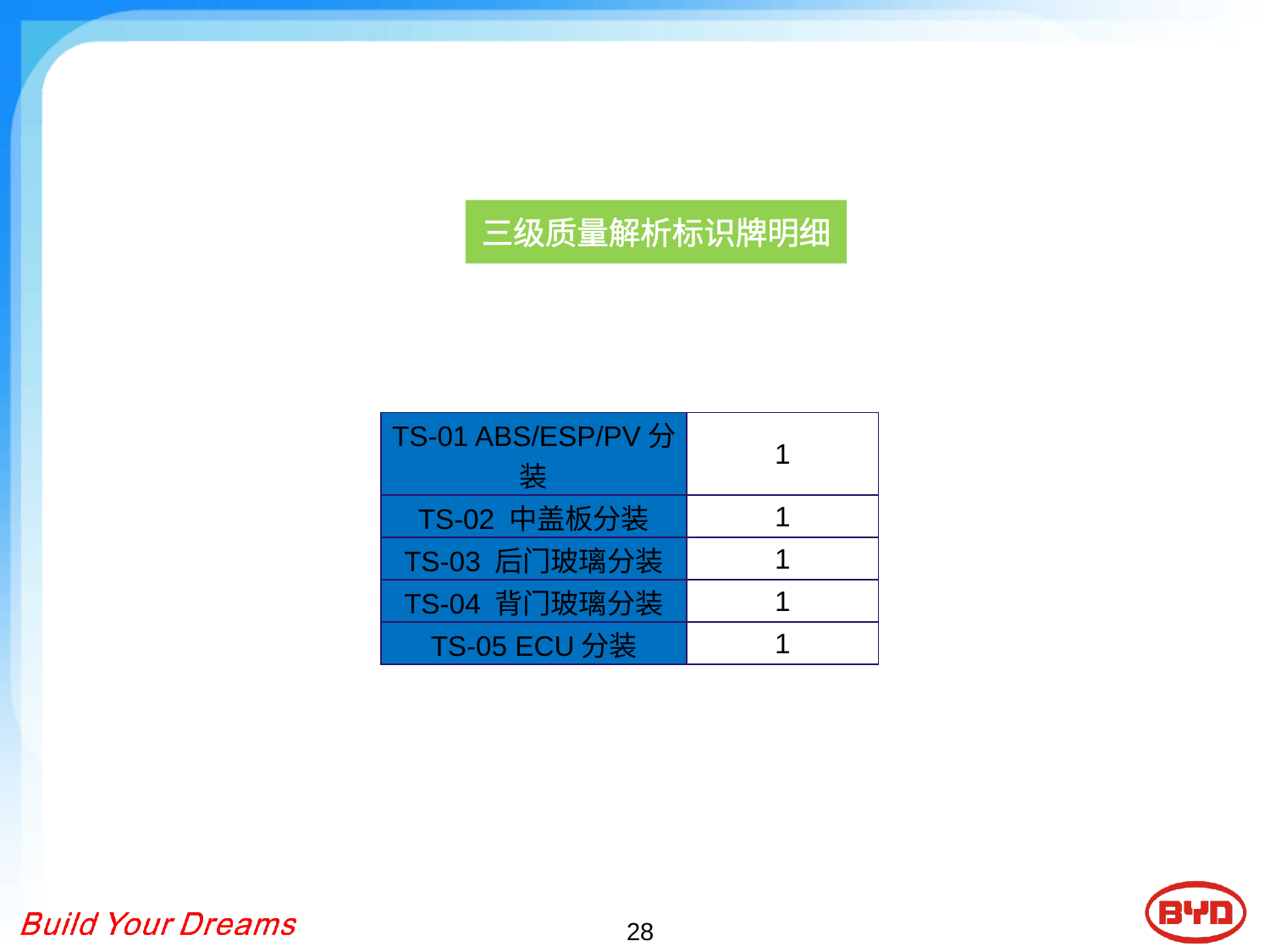

三级质量解析标识牌明细
| TS-01 ABS/ESP/PV分装 | 1 |
| --- | --- |
| TS-02 中盖板分装 | 1 |
| TS-03 后门玻璃分装 | 1 |
| TS-04 背门玻璃分装 | 1 |
| TS-05 ECU分装 | 1 |
28